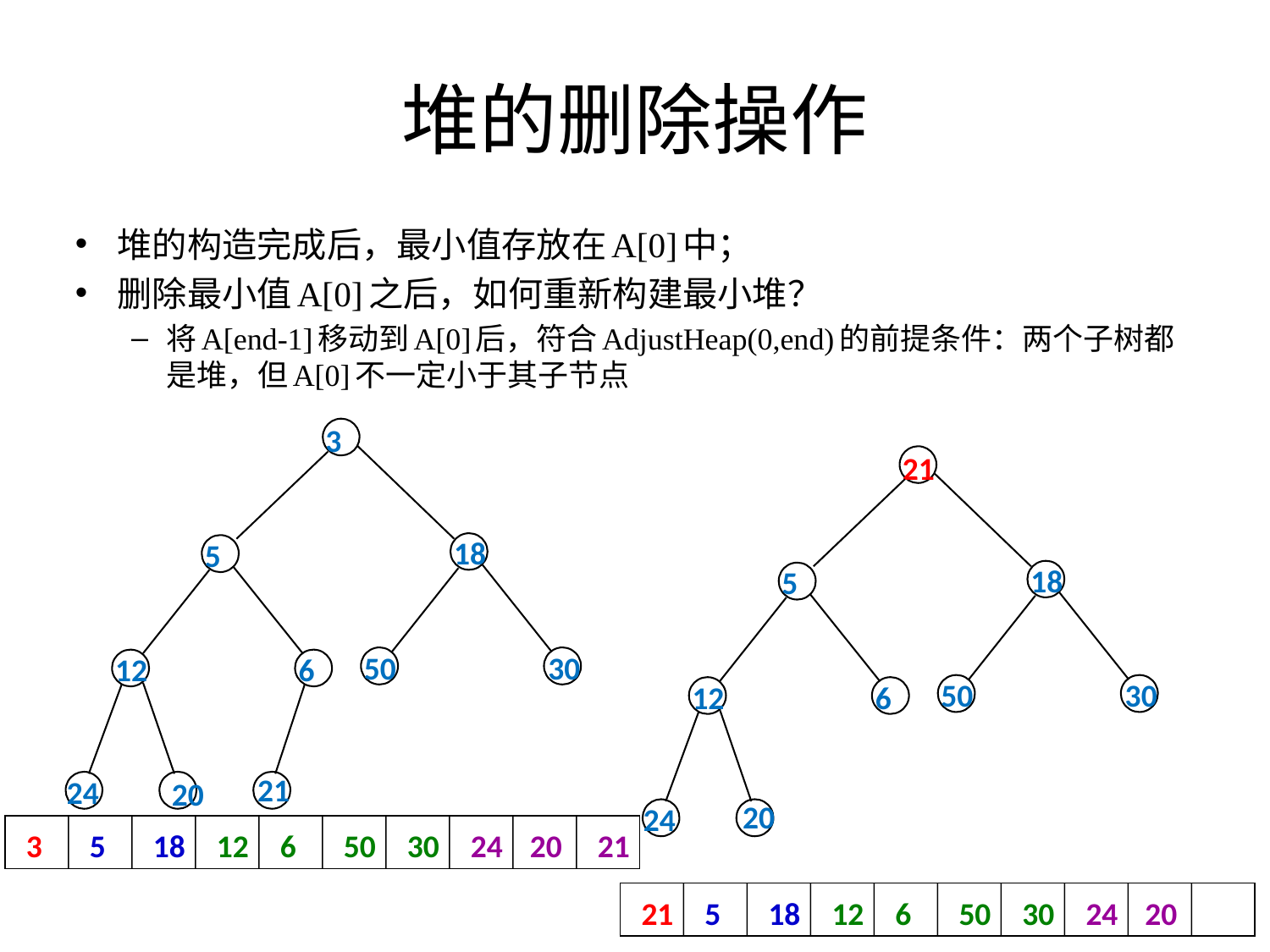

# 堆的删除操作
堆的构造完成后，最小值存放在A[0]中；
删除最小值A[0]之后，如何重新构建最小堆？
将A[end-1]移动到A[0]后，符合AdjustHeap(0,end)的前提条件：两个子树都是堆，但A[0]不一定小于其子节点

3

18

5

50

30

12

6

21

24

20

21

18

5

50

30

12

6

20

24

3
5
18
12
6
50
30
24
20
21

21
5
18
12
6
50
30
24
20